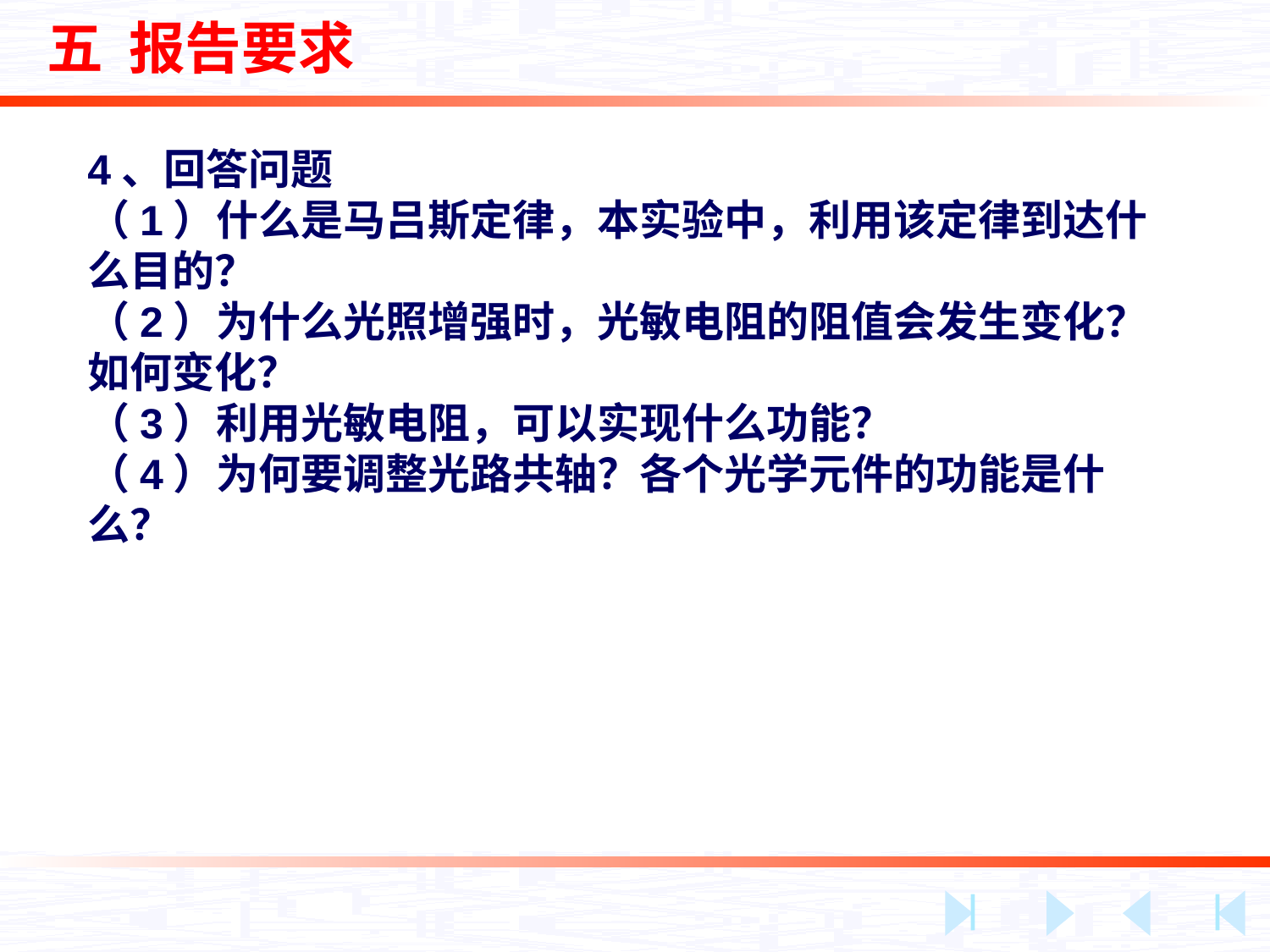

五  报告要求
4、回答问题
（1）什么是马吕斯定律，本实验中，利用该定律到达什么目的？
（2）为什么光照增强时，光敏电阻的阻值会发生变化？如何变化？
（3）利用光敏电阻，可以实现什么功能？
（4）为何要调整光路共轴？各个光学元件的功能是什么？